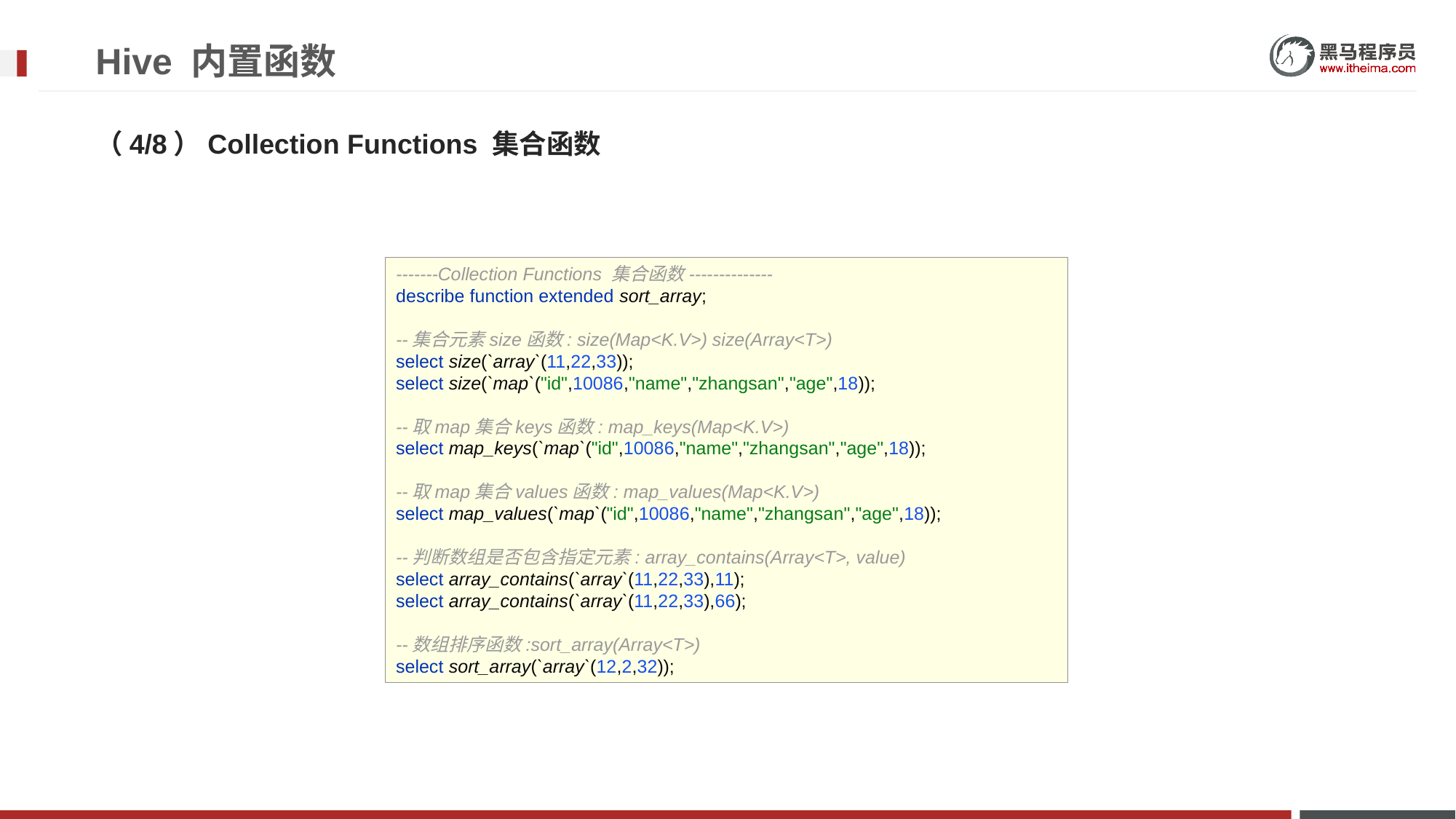

# Hive 内置函数
（4/8）Collection Functions 集合函数
-------Collection Functions 集合函数--------------
describe function extended sort_array;
--集合元素size函数: size(Map<K.V>) size(Array<T>)
select size(`array`(11,22,33));
select size(`map`("id",10086,"name","zhangsan","age",18));
--取map集合keys函数: map_keys(Map<K.V>)
select map_keys(`map`("id",10086,"name","zhangsan","age",18));
--取map集合values函数: map_values(Map<K.V>)
select map_values(`map`("id",10086,"name","zhangsan","age",18));
--判断数组是否包含指定元素: array_contains(Array<T>, value)
select array_contains(`array`(11,22,33),11);
select array_contains(`array`(11,22,33),66);
--数组排序函数:sort_array(Array<T>)
select sort_array(`array`(12,2,32));